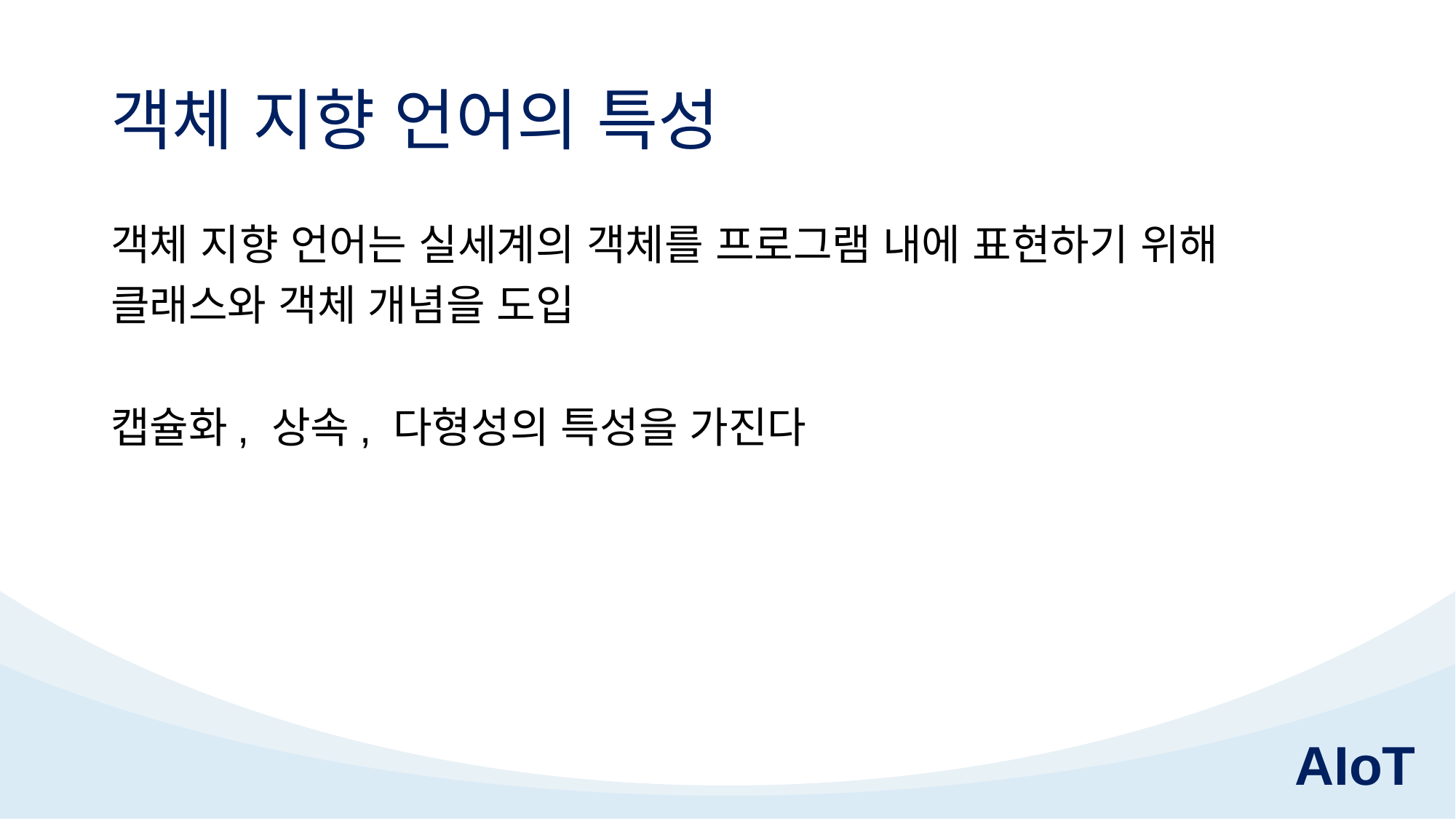

# 객체 지향 언어의 특성
객체 지향 언어는 실세계의 객체를 프로그램 내에 표현하기 위해
클래스와 객체 개념을 도입

캡슐화, 상속, 다형성의 특성을 가진다